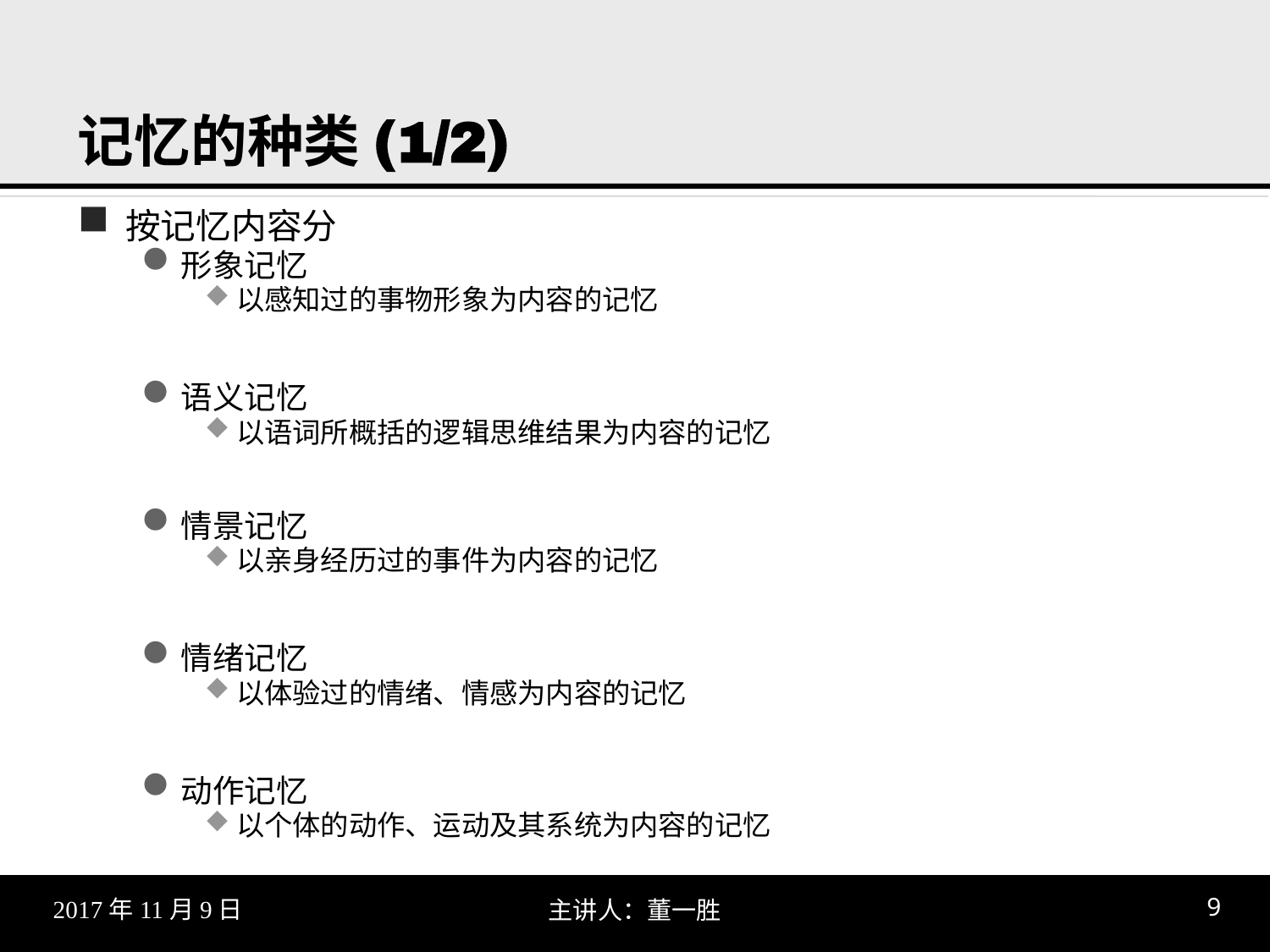

# 记忆的种类(1/2)
按记忆内容分
形象记忆
以感知过的事物形象为内容的记忆

语义记忆
以语词所概括的逻辑思维结果为内容的记忆

情景记忆
以亲身经历过的事件为内容的记忆

情绪记忆
以体验过的情绪、情感为内容的记忆

动作记忆
以个体的动作、运动及其系统为内容的记忆

2017年11月9日
9
主讲人：董一胜